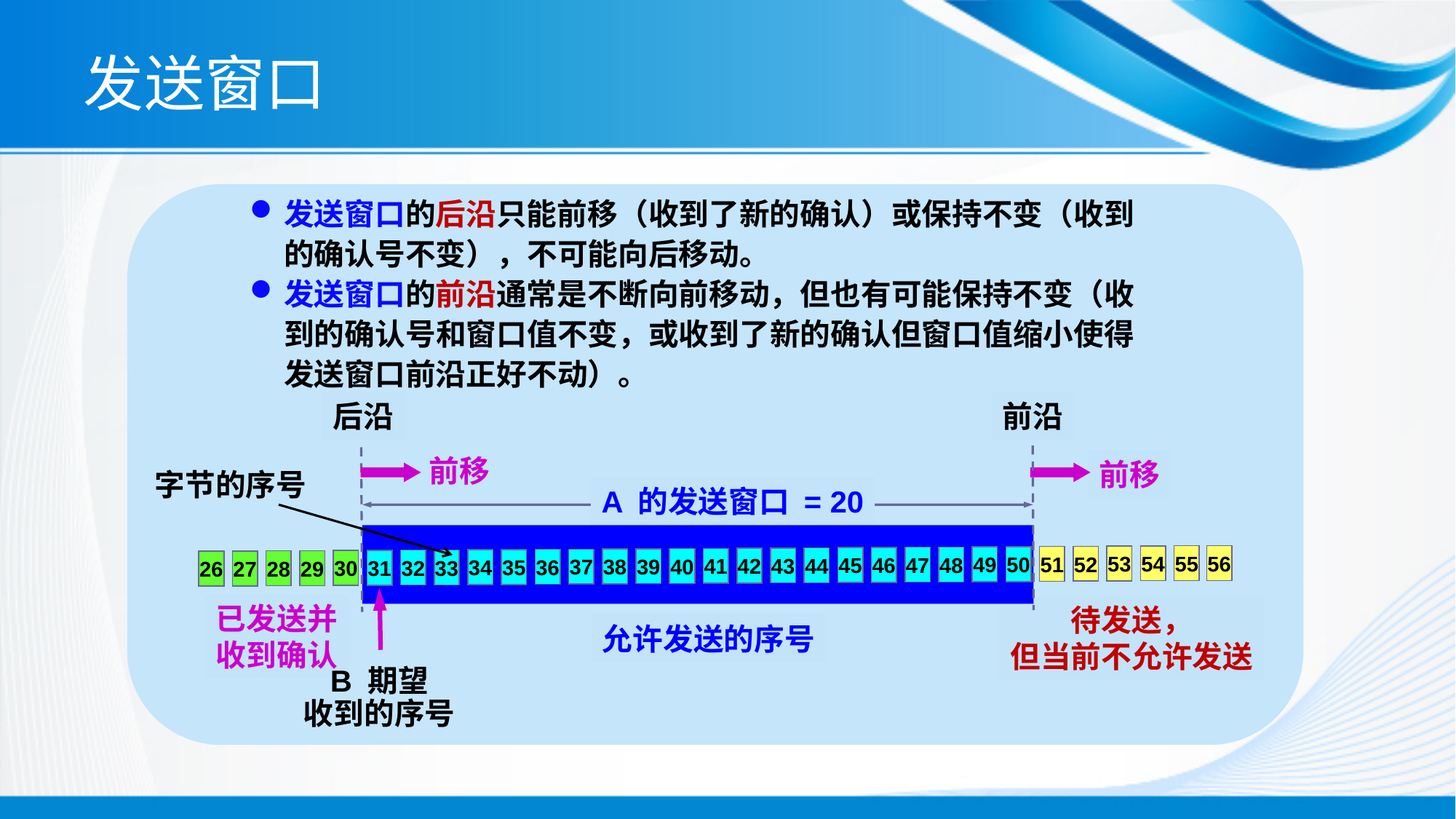

# 发送窗口

发送窗口的后沿只能前移（收到了新的确认）或保持不变（收到的确认号不变），不可能向后移动。
发送窗口的前沿通常是不断向前移动，但也有可能保持不变（收到的确认号和窗口值不变，或收到了新的确认但窗口值缩小使得发送窗口前沿正好不动）。
后沿
前沿

前移

前移

A 的发送窗口 = 20

允许发送的序号
B 期望
收到的序号
字节的序号
55
56
54
53
52
51
50
49
48
47
46
45
44
43
42
41
40
39
38
37
36
35
34
33
32
31
30
29
28
27
26
已发送并
收到确认
待发送，
但当前不允许发送